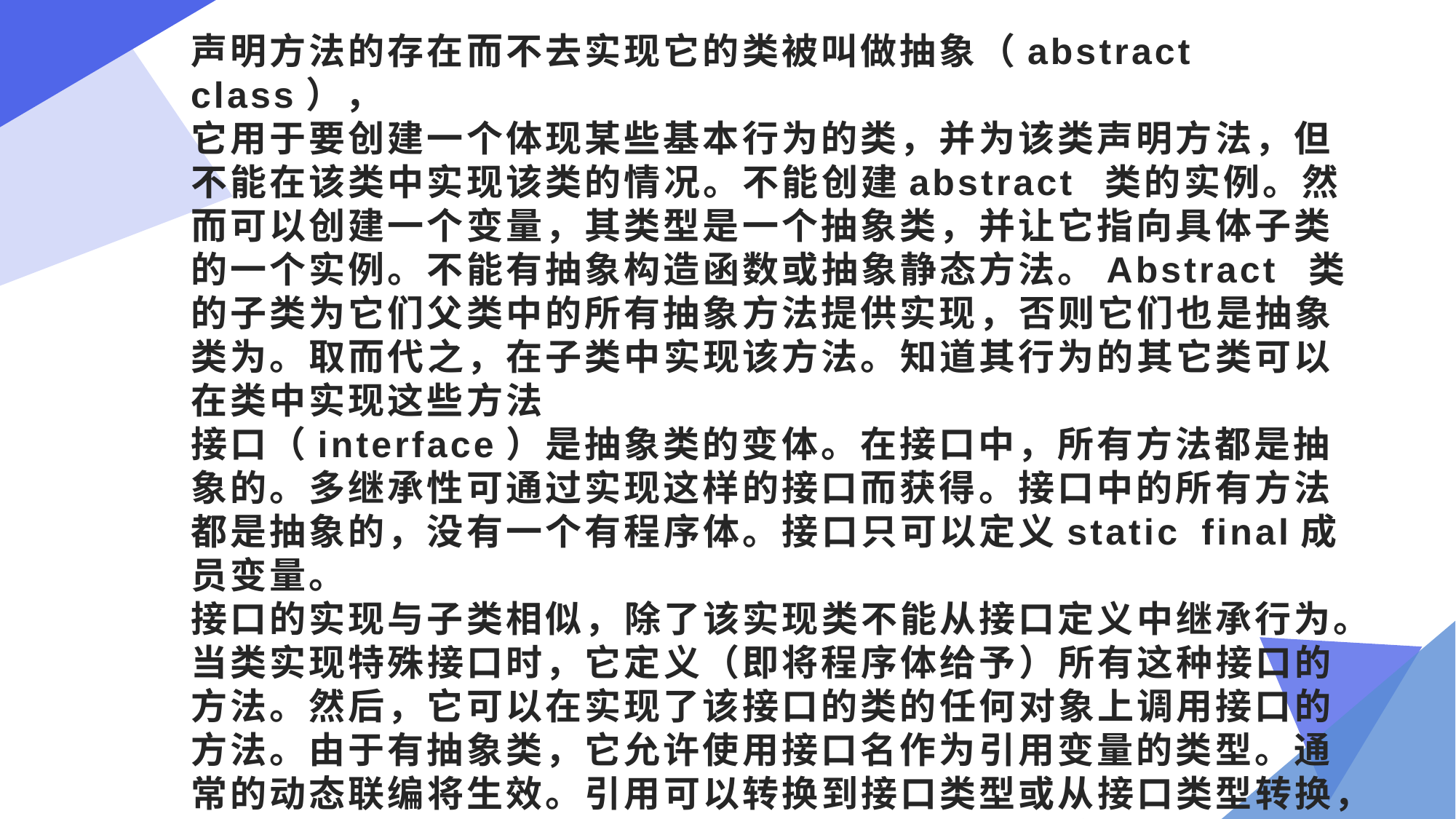

# 声明方法的存在而不去实现它的类被叫做抽象（abstract class）， 它用于要创建一个体现某些基本行为的类，并为该类声明方法，但不能在该类中实现该类的情况。不能创建abstract 类的实例。然而可以创建一个变量，其类型是一个抽象类，并让它指向具体子类的一个实例。不能有抽象构造函数或抽象静态方法。Abstract 类的子类为它们父类中的所有抽象方法提供实现，否则它们也是抽象类为。取而代之，在子类中实现该方法。知道其行为的其它类可以在类中实现这些方法  接口（interface）是抽象类的变体。在接口中，所有方法都是抽象的。多继承性可通过实现这样的接口而获得。接口中的所有方法都是抽象的，没有一个有程序体。接口只可以定义static final成员变量。 接口的实现与子类相似，除了该实现类不能从接口定义中继承行为。当类实现特殊接口时，它定义（即将程序体给予）所有这种接口的方法。然后，它可以在实现了该接口的类的任何对象上调用接口的方法。由于有抽象类，它允许使用接口名作为引用变量的类型。通常的动态联编将生效。引用可以转换到接口类型或从接口类型转换，instanceof 运算符可以用来决定某对象的类是否实现了接口